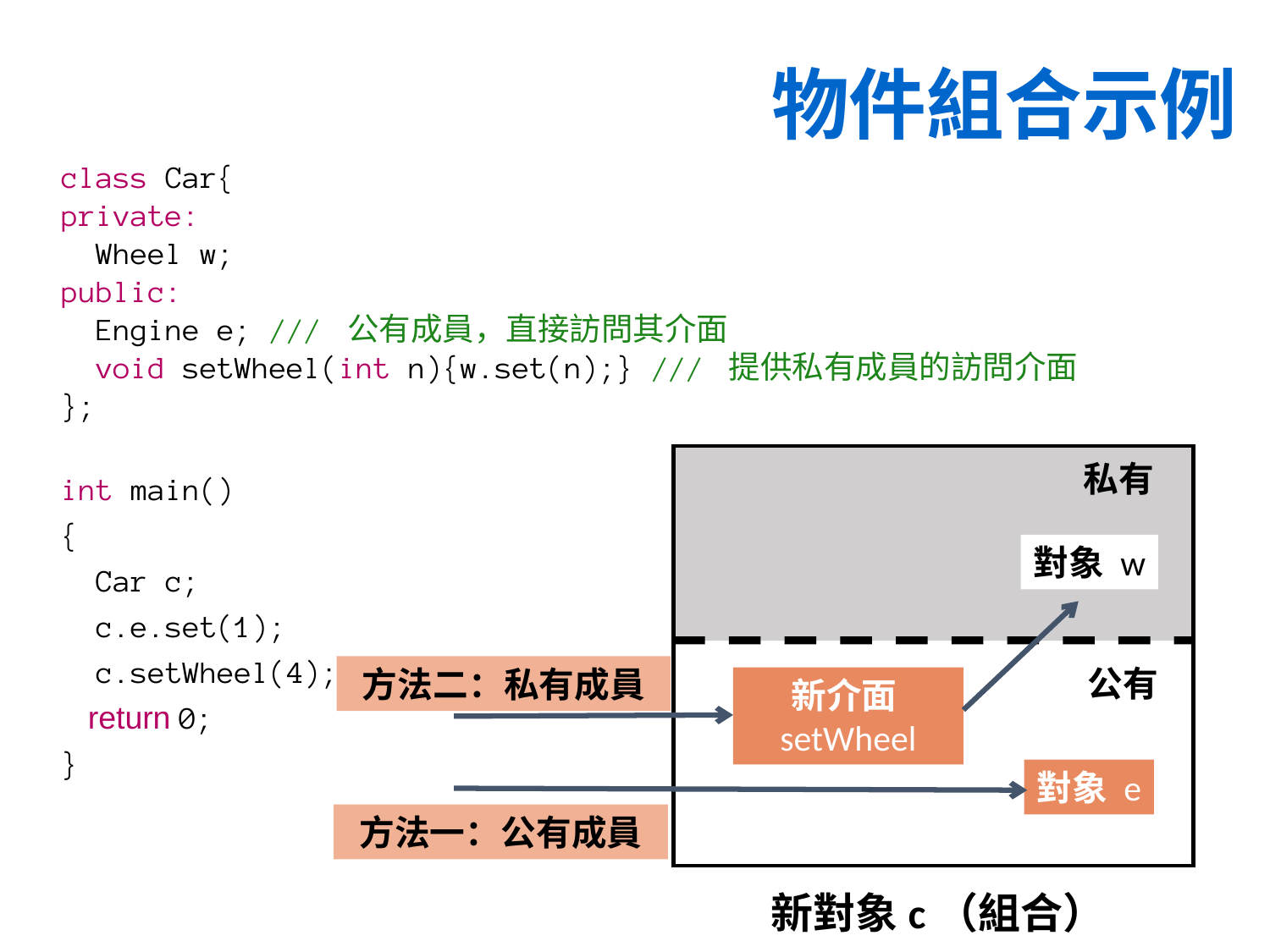

# 物件組合示例
class Car{
private:
  Wheel w;
public:
  Engine e; /// 公有成員，直接訪問其介面
  void setWheel(int n){w.set(n);} /// 提供私有成員的訪問介面
};

int main()
{
  Car c;
  c.e.set(1);
  c.setWheel(4);
  return 0;
}

私有
對象 w

公有
方法二：私有成員
新介面setWheel

對象 e

方法一：公有成員
新對象c（組合）